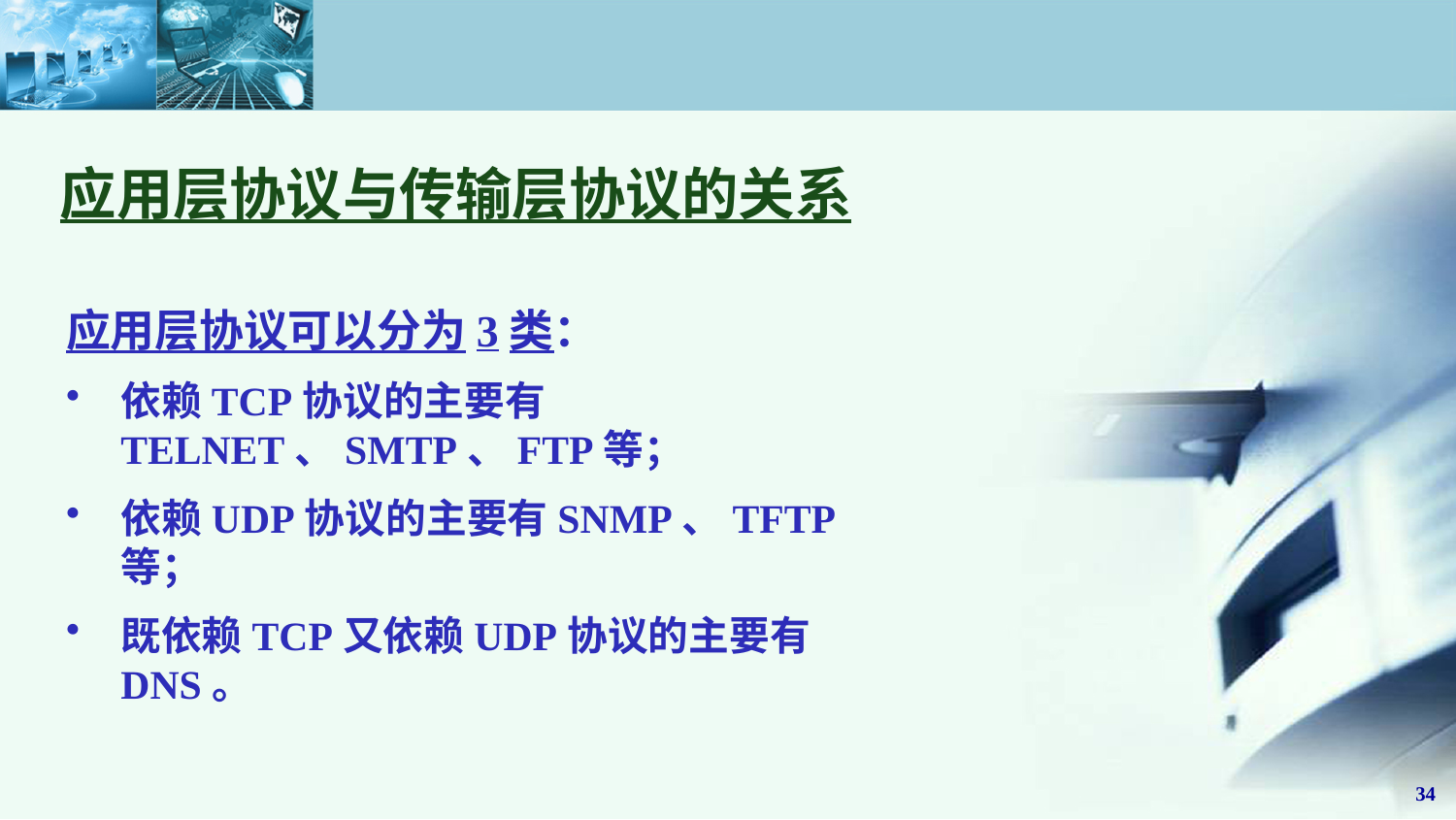

应用层协议与传输层协议的关系
应用层协议可以分为3类：
依赖TCP协议的主要有TELNET、SMTP、FTP等；
依赖UDP协议的主要有SNMP、TFTP等；
既依赖TCP又依赖UDP协议的主要有DNS。
34